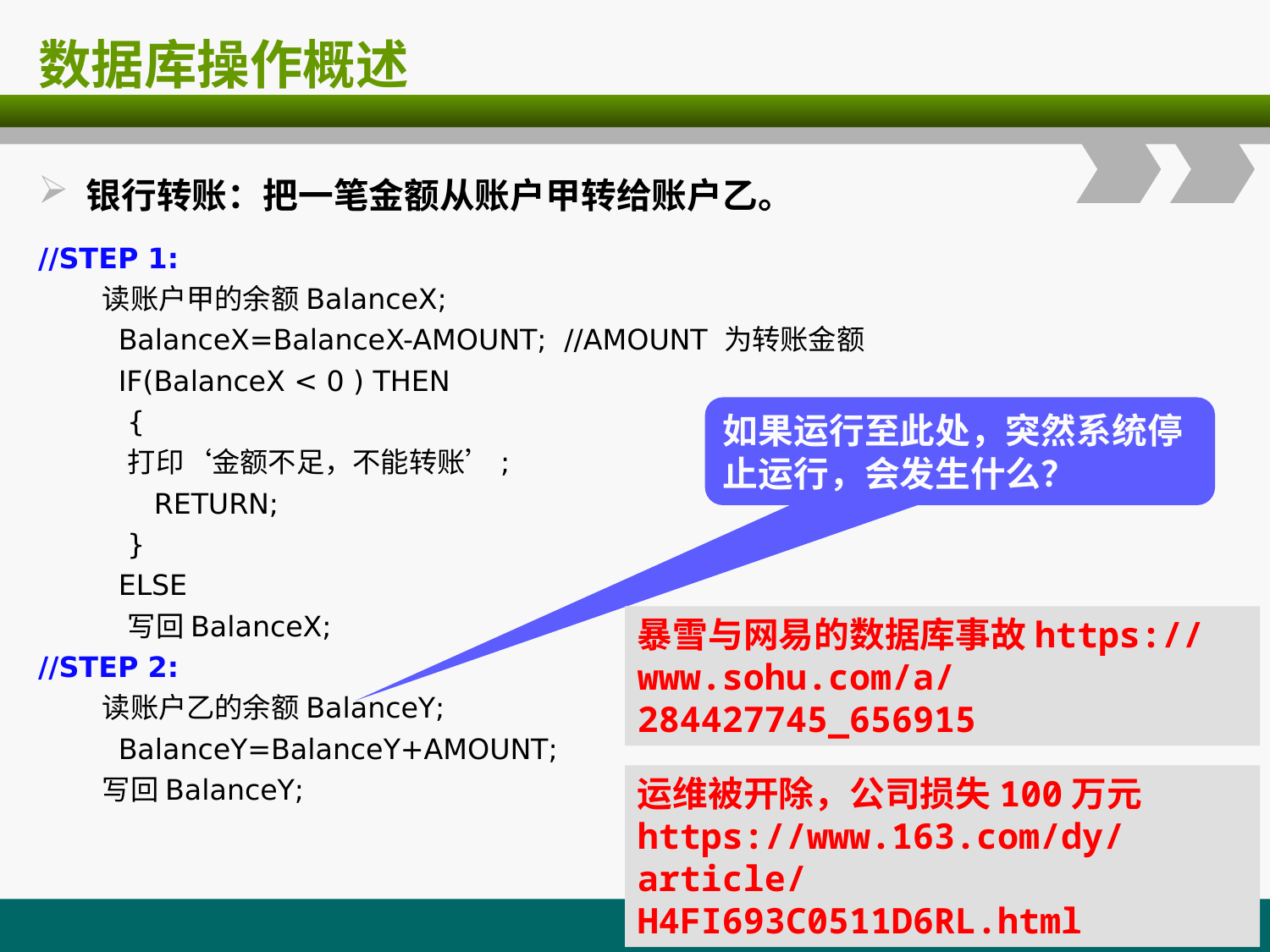

# 数据库操作概述
银行转账：把一笔金额从账户甲转给账户乙。
//STEP 1:
         读账户甲的余额BalanceX;
         BalanceX=BalanceX-AMOUNT;  //AMOUNT 为转账金额
         IF(BalanceX < 0 ) THEN
          {
             打印‘金额不足，不能转账’;
             RETURN;
          }
         ELSE
             写回BalanceX;
//STEP 2:
         读账户乙的余额BalanceY;
         BalanceY=BalanceY+AMOUNT;
         写回BalanceY;

如果运行至此处，突然系统停止运行，会发生什么？
暴雪与网易的数据库事故https://www.sohu.com/a/284427745_656915
运维被开除，公司损失100万元https://www.163.com/dy/article/H4FI693C0511D6RL.html